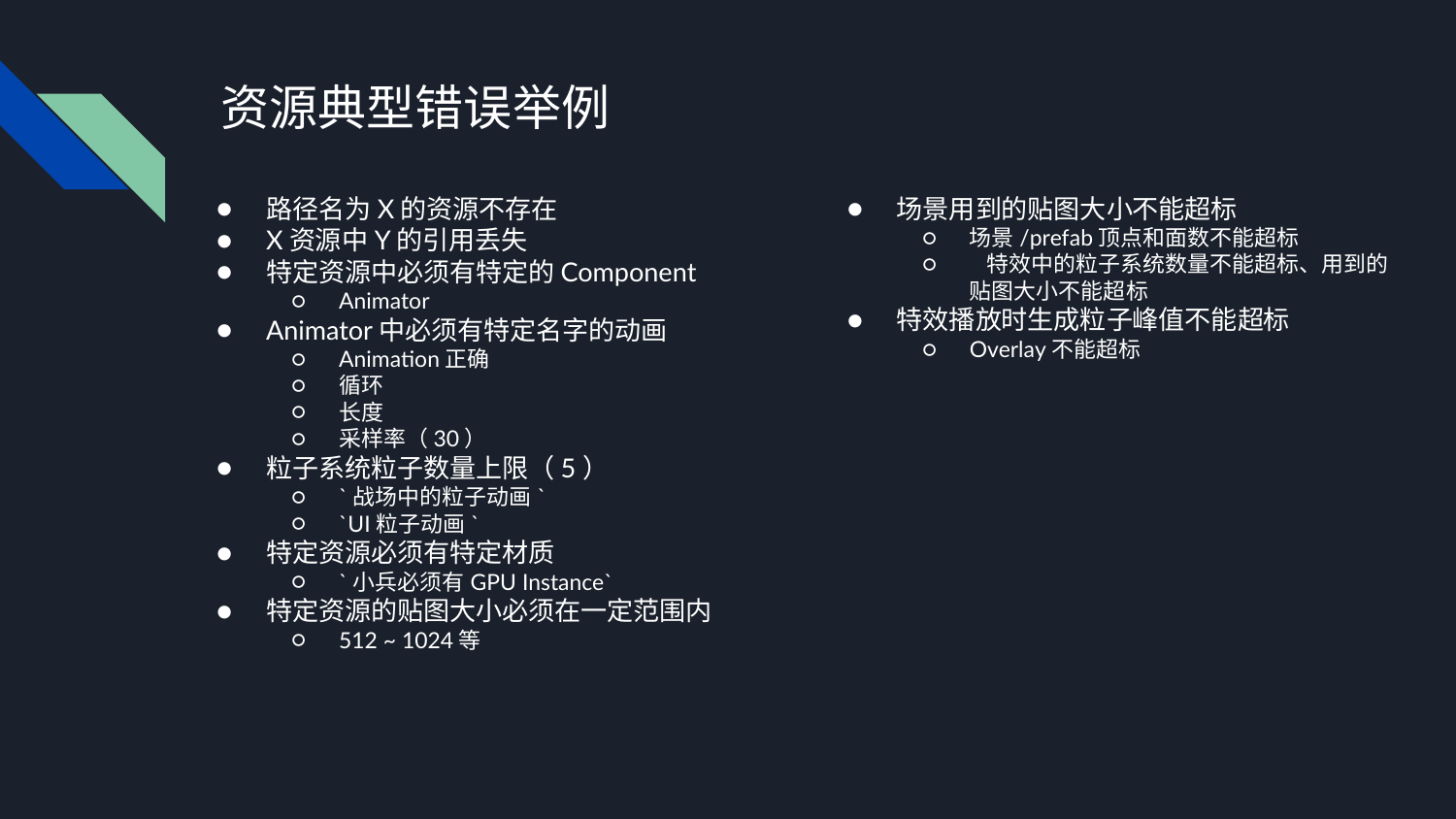

# 资源典型错误举例
路径名为X的资源不存在
X资源中Y的引用丢失
特定资源中必须有特定的Component
Animator
Animator中必须有特定名字的动画
Animation正确
循环
长度
采样率（30）
粒子系统粒子数量上限（5）
`战场中的粒子动画`
`UI粒子动画`
特定资源必须有特定材质
`小兵必须有GPU Instance`
特定资源的贴图大小必须在一定范围内
512 ~ 1024等

场景用到的贴图大小不能超标
场景/prefab顶点和面数不能超标
  特效中的粒子系统数量不能超标、用到的贴图大小不能超标
特效播放时生成粒子峰值不能超标
Overlay不能超标